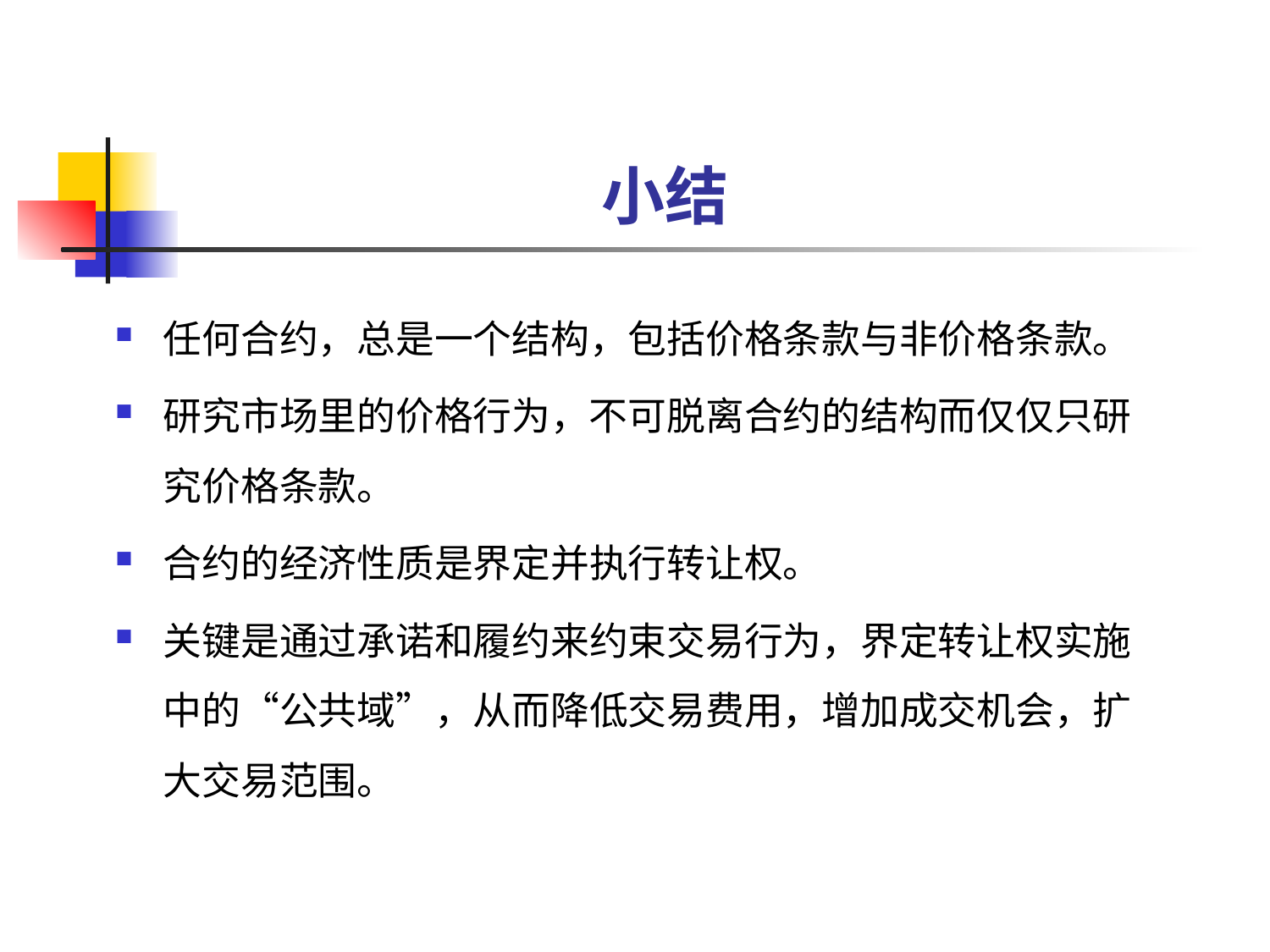

小结
任何合约，总是一个结构，包括价格条款与非价格条款。
研究市场里的价格行为，不可脱离合约的结构而仅仅只研究价格条款。
合约的经济性质是界定并执行转让权。
关键是通过承诺和履约来约束交易行为，界定转让权实施中的“公共域”，从而降低交易费用，增加成交机会，扩大交易范围。